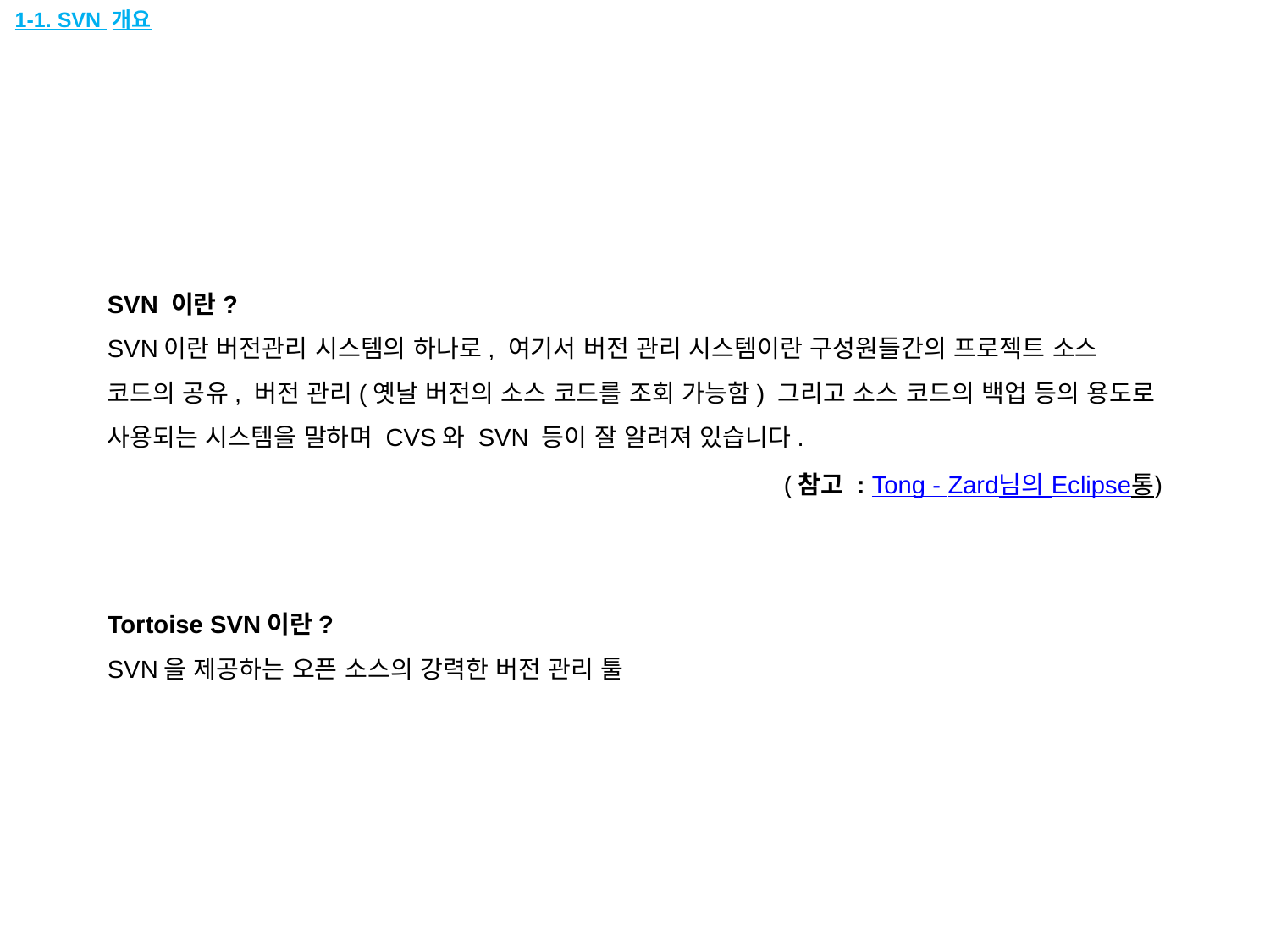

1-1. SVN 개요
SVN 이란?
SVN이란 버전관리 시스템의 하나로, 여기서 버전 관리 시스템이란 구성원들간의 프로젝트 소스 코드의 공유, 버전 관리(옛날 버전의 소스 코드를 조회 가능함) 그리고 소스 코드의 백업 등의 용도로 사용되는 시스템을 말하며 CVS와 SVN 등이 잘 알려져 있습니다.
(참고 : Tong - Zard님의 Eclipse통)
Tortoise SVN이란?
SVN을 제공하는 오픈 소스의 강력한 버전 관리 툴